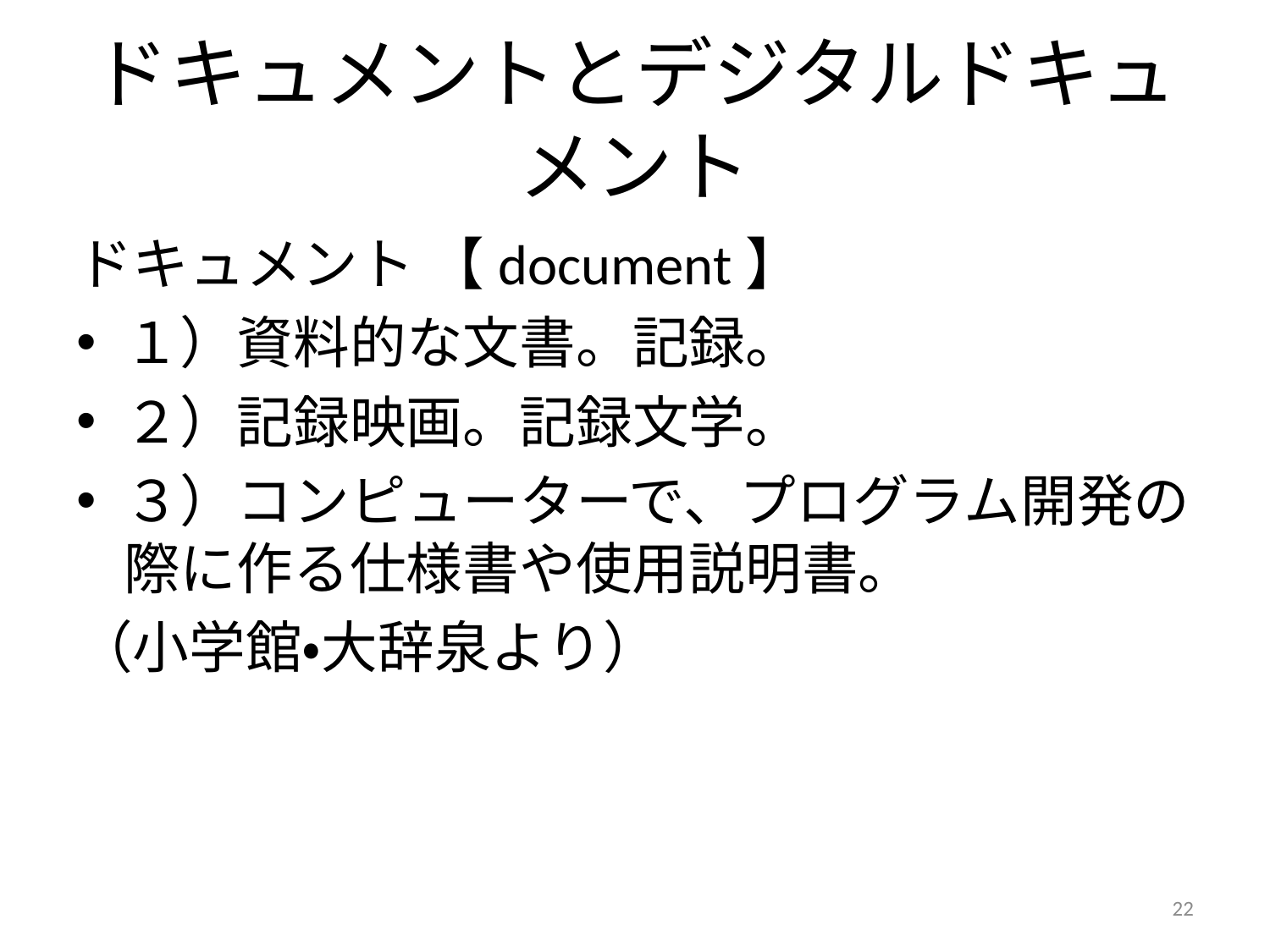

# ドキュメントとデジタルドキュメント
ドキュメント 【document】
１）資料的な文書。記録。
２）記録映画。記録文学。
３）コンピューターで、プログラム開発の際に作る仕様書や使用説明書。
（小学館・大辞泉より）
22